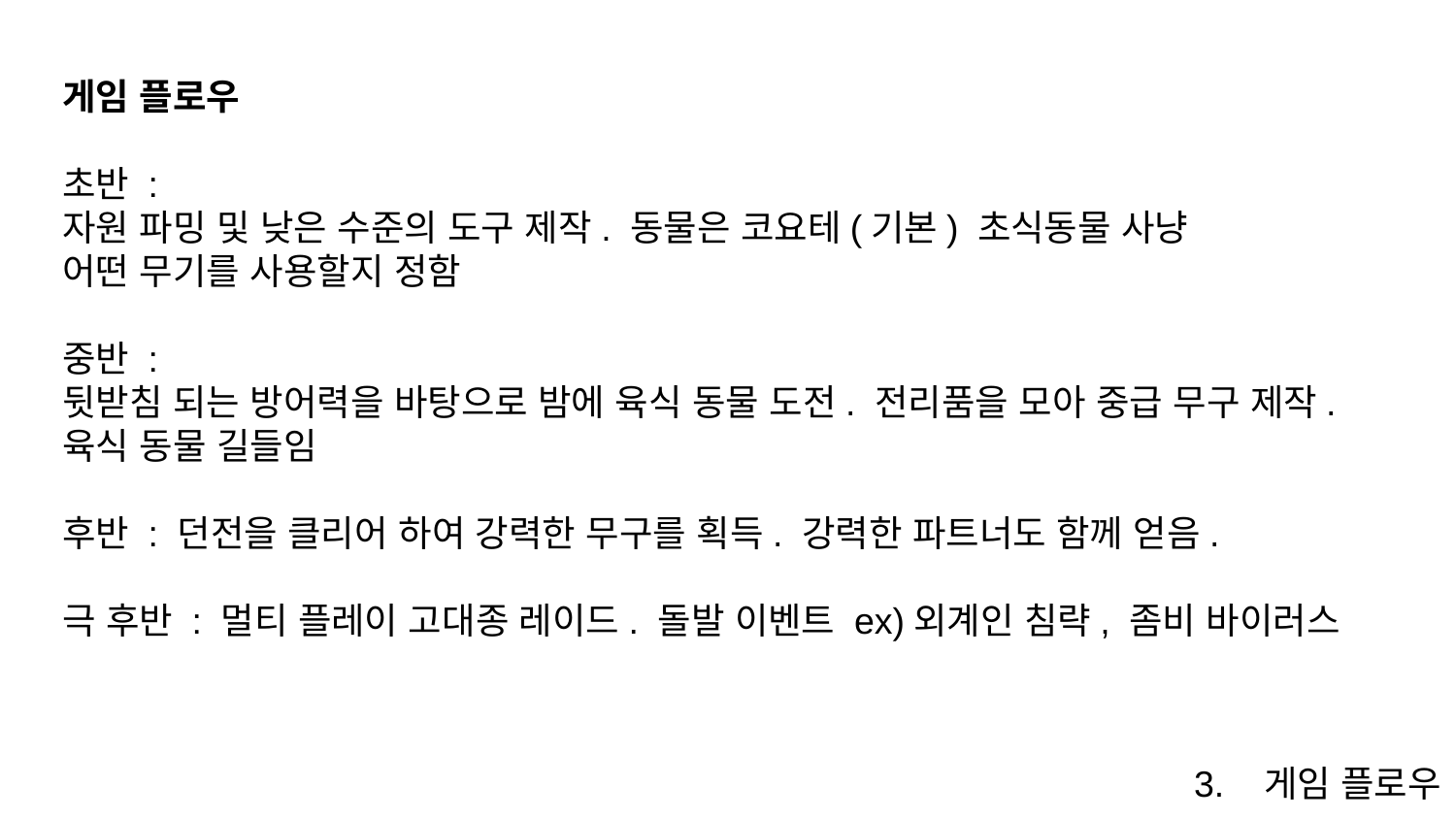

게임 플로우

초반 :
자원 파밍 및 낮은 수준의 도구 제작. 동물은 코요테(기본) 초식동물 사냥
어떤 무기를 사용할지 정함

중반 :
뒷받침 되는 방어력을 바탕으로 밤에 육식 동물 도전. 전리품을 모아 중급 무구 제작.  육식 동물 길들임

후반 : 던전을 클리어 하여 강력한 무구를 획득. 강력한 파트너도 함께 얻음.

극 후반 : 멀티 플레이 고대종 레이드. 돌발 이벤트 ex)외계인 침략, 좀비 바이러스
3.   게임 플로우